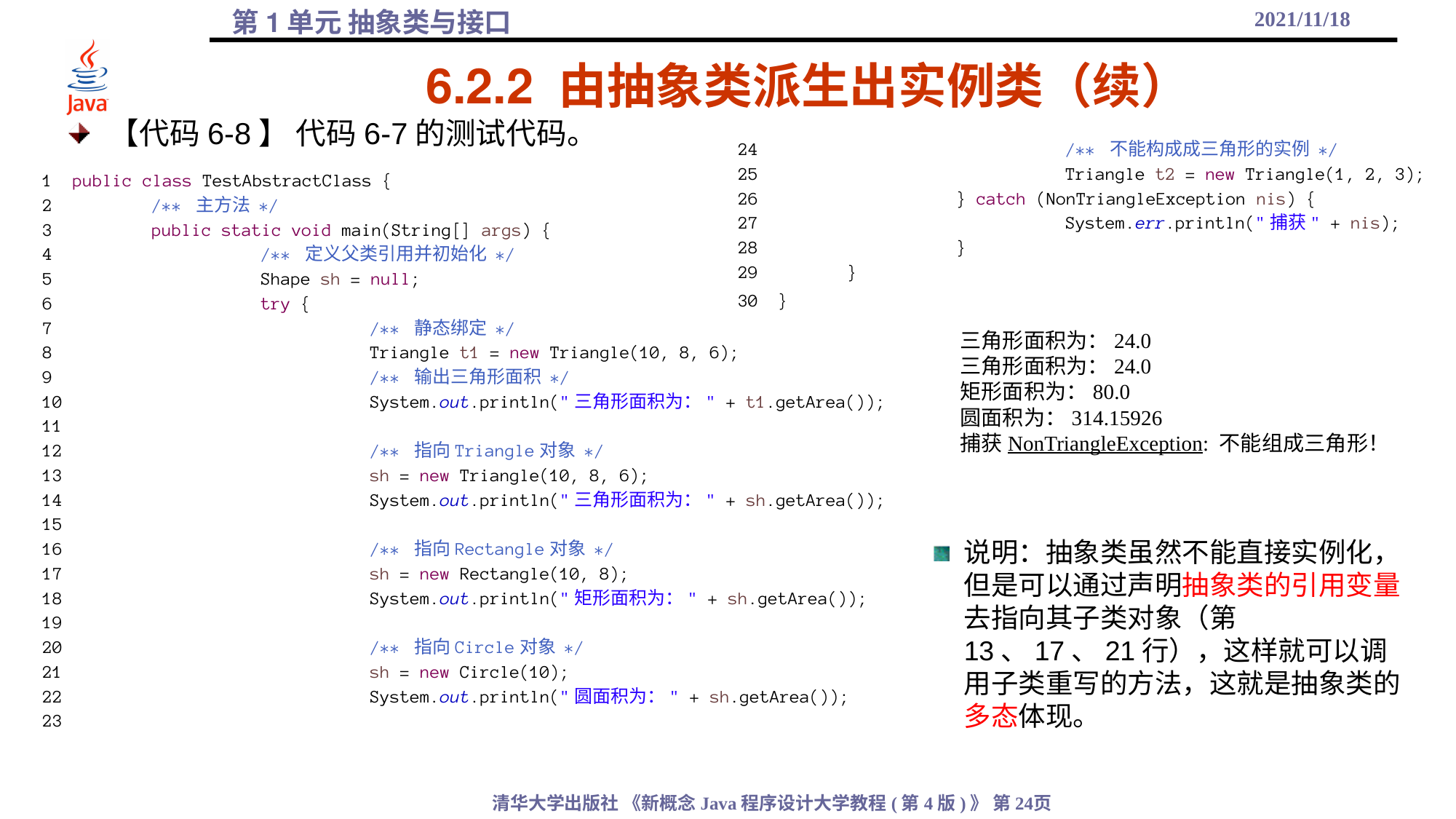

2021/11/18
# 6.2.2 由抽象类派生出实例类（续）
【代码6-8】 代码6-7的测试代码。

24			/** 不能构成成三角形的实例 */
25			Triangle t2 = new Triangle(1, 2, 3);
26		} catch (NonTriangleException nis) {
27			System.err.println("捕获" + nis);
28		}
29	}
30  }
1  public class TestAbstractClass {
2	/** 主方法 */
3	public static void main(String[] args) {
4		/** 定义父类引用并初始化 */
5		Shape sh = null;
6		try {
7			/** 静态绑定 */
8			Triangle t1 = new Triangle(10, 8, 6);
9			/** 输出三角形面积 */
10			System.out.println("三角形面积为：" + t1.getArea());
11
12			/** 指向Triangle对象 */
13			sh = new Triangle(10, 8, 6);
14			System.out.println("三角形面积为：" + sh.getArea());
15
16			/** 指向Rectangle对象 */
17			sh = new Rectangle(10, 8);
18			System.out.println("矩形面积为：" + sh.getArea());
19
20			/** 指向Circle对象 */
21			sh = new Circle(10);
22			System.out.println("圆面积为：" + sh.getArea());
23
三角形面积为：24.0
三角形面积为：24.0
矩形面积为：80.0
圆面积为：314.15926
捕获NonTriangleException: 不能组成三角形！
说明：抽象类虽然不能直接实例化，但是可以通过声明抽象类的引用变量去指向其子类对象（第13、17、21行），这样就可以调用子类重写的方法，这就是抽象类的多态体现。